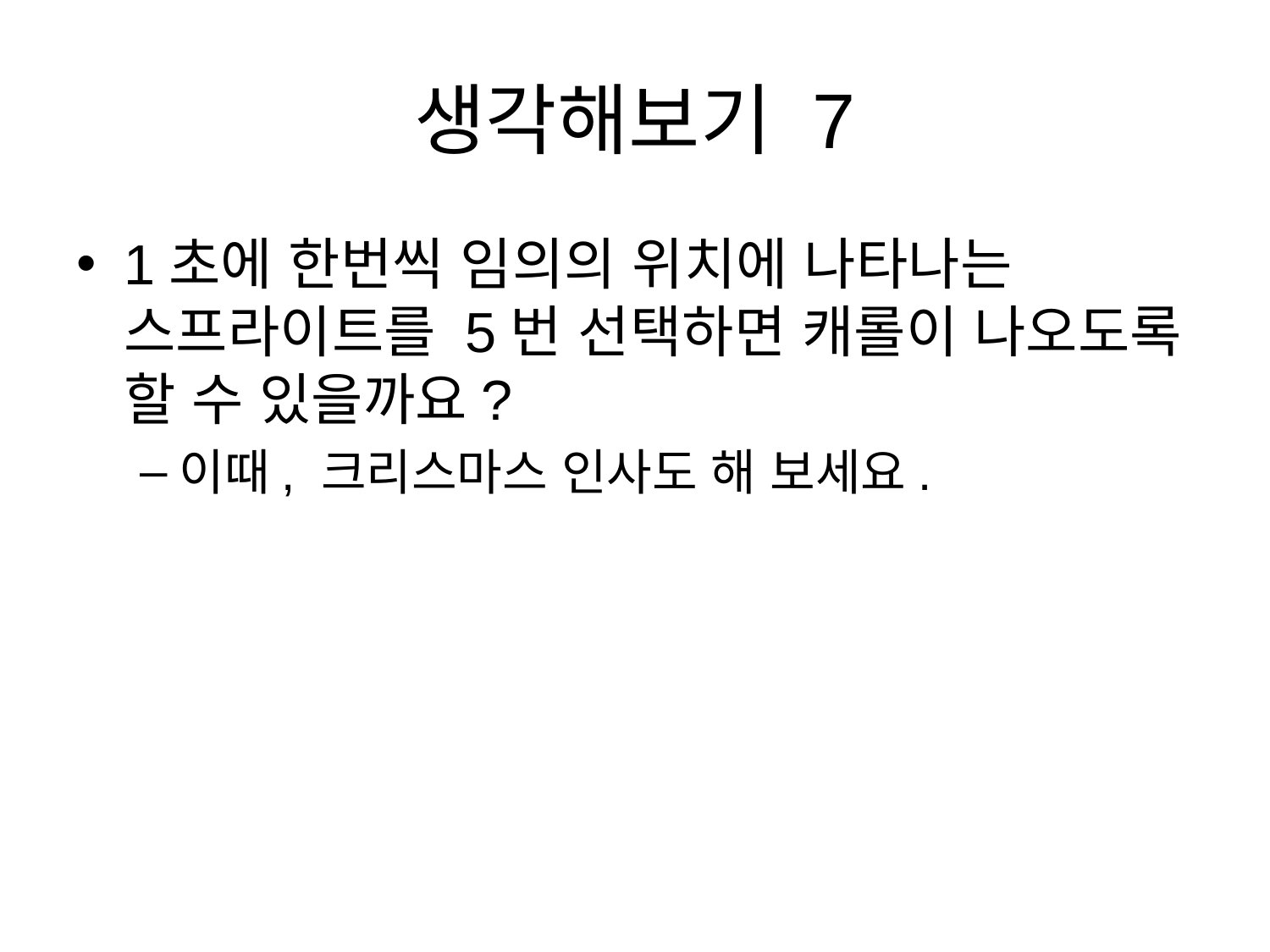

# 생각해보기 7
1초에 한번씩 임의의 위치에 나타나는 스프라이트를 5번 선택하면 캐롤이 나오도록 할 수 있을까요?
이때, 크리스마스 인사도 해 보세요.